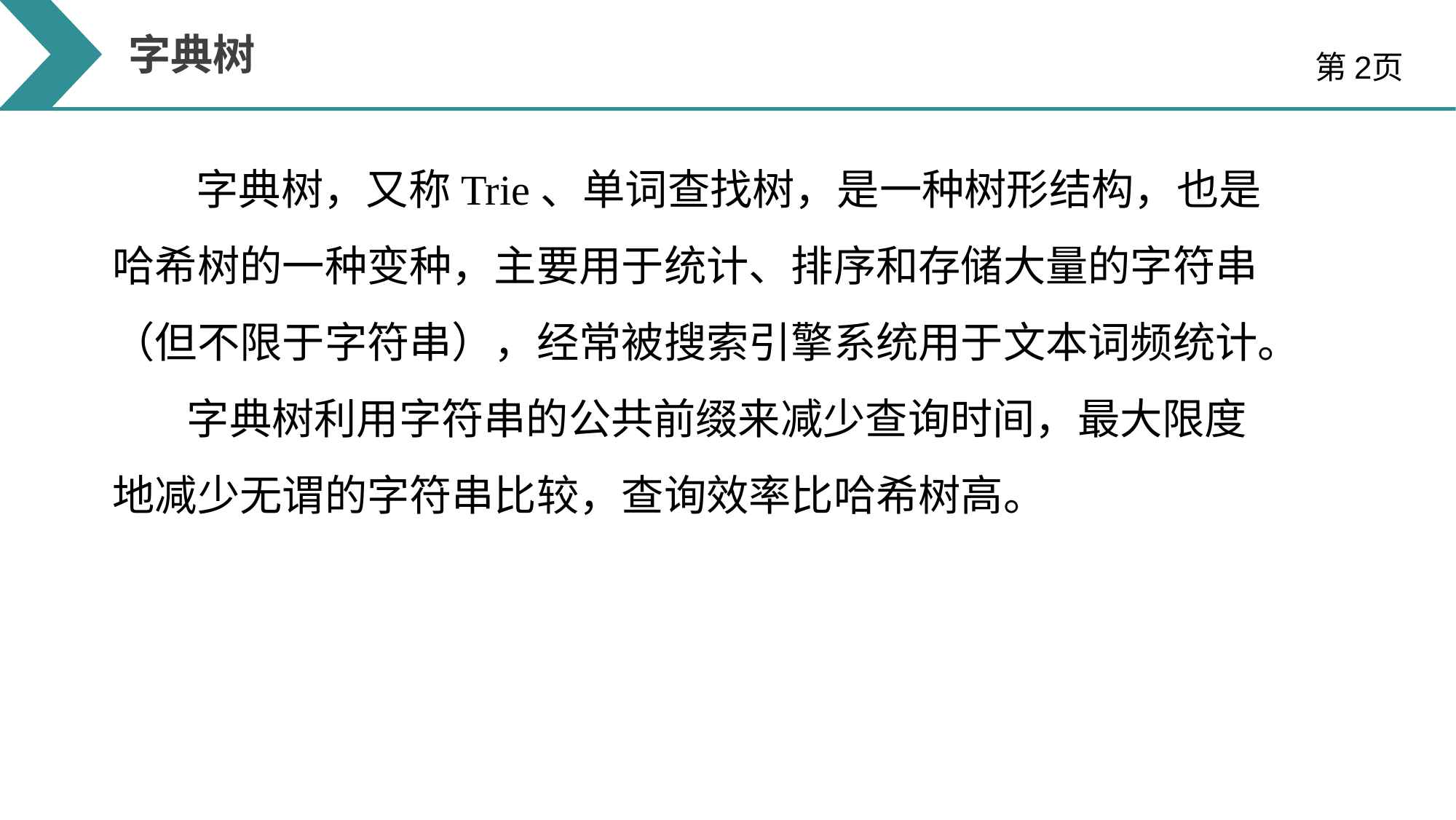

字典树
第2页
  字典树，又称Trie、单词查找树，是一种树形结构，也是哈希树的一种变种，主要用于统计、排序和存储大量的字符串（但不限于字符串），经常被搜索引擎系统用于文本词频统计。
 字典树利用字符串的公共前缀来减少查询时间，最大限度地减少无谓的字符串比较，查询效率比哈希树高。